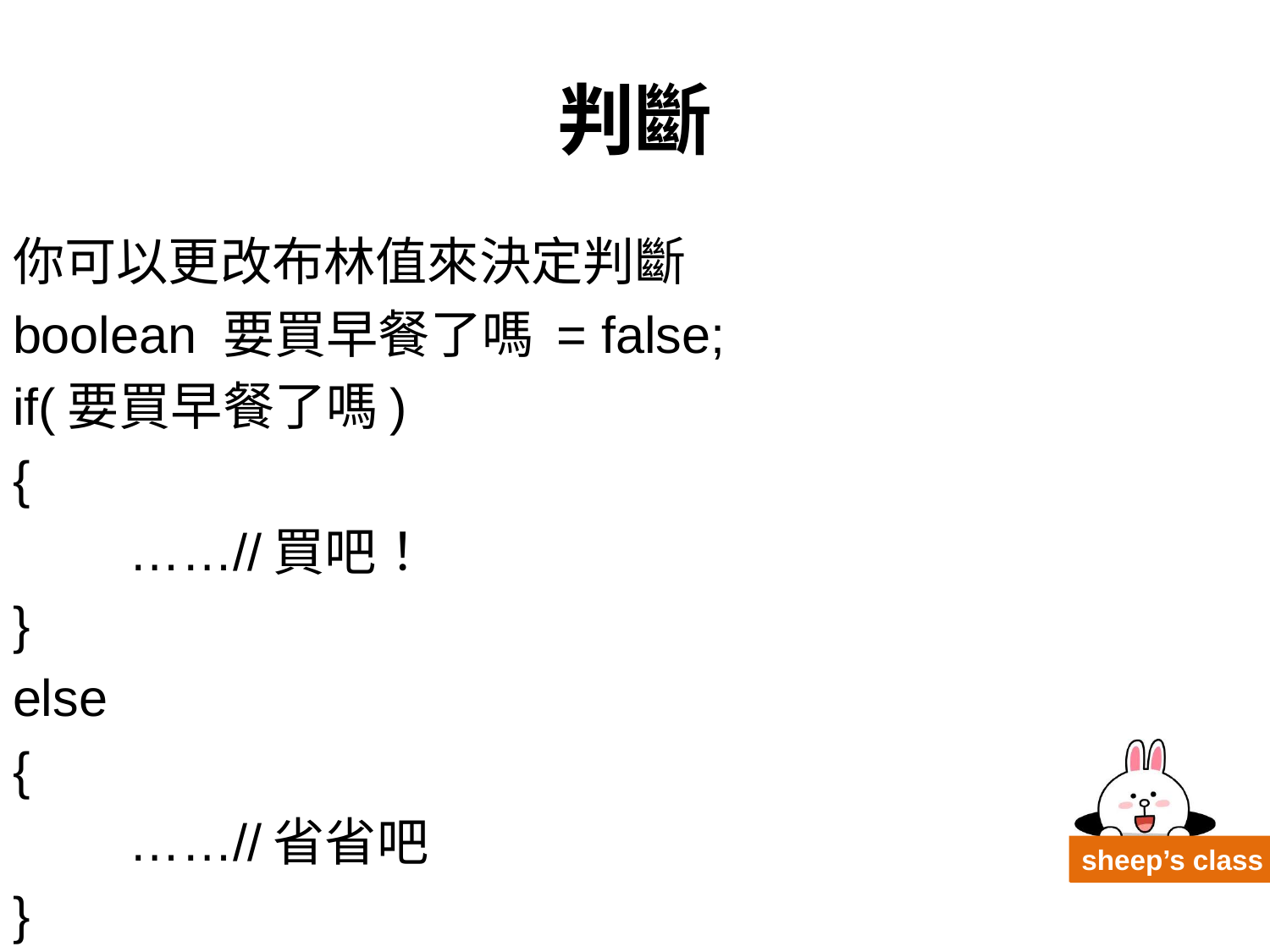

# 判斷
你可以更改布林值來決定判斷
boolean 要買早餐了嗎 = false;
if(要買早餐了嗎)
{
	……//買吧！
}
else
{
	……//省省吧
}